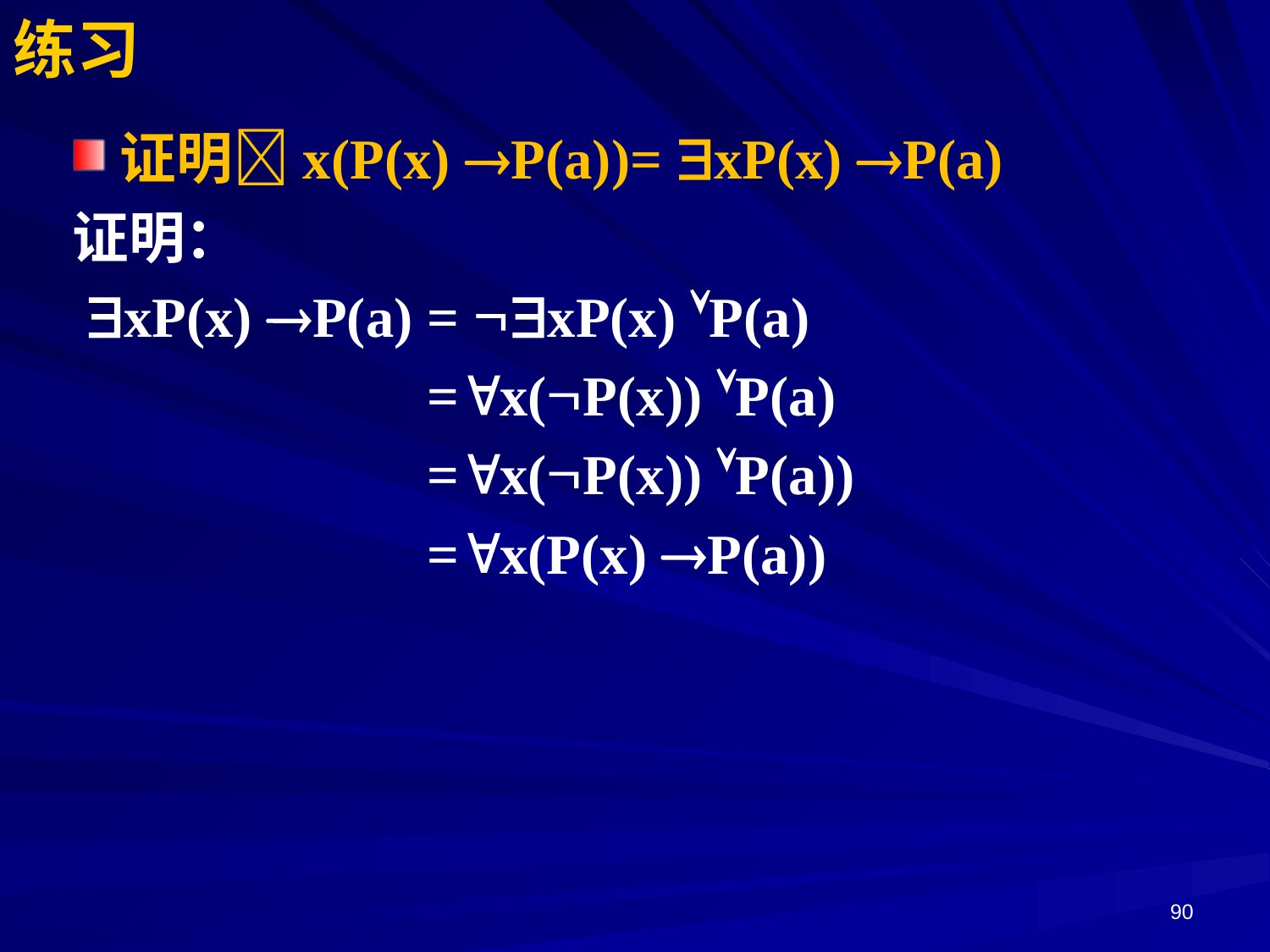

# 练习
证明∀x(P(x) →P(a))= ∃xP(x) →P(a)
证明：
 ∃xP(x) →P(a) = ¬∃xP(x) ∨P(a)
                         =∀x(¬P(x)) ∨P(a)
                         =∀x(¬P(x)) ∨P(a))
                         =∀x(P(x) →P(a))

90